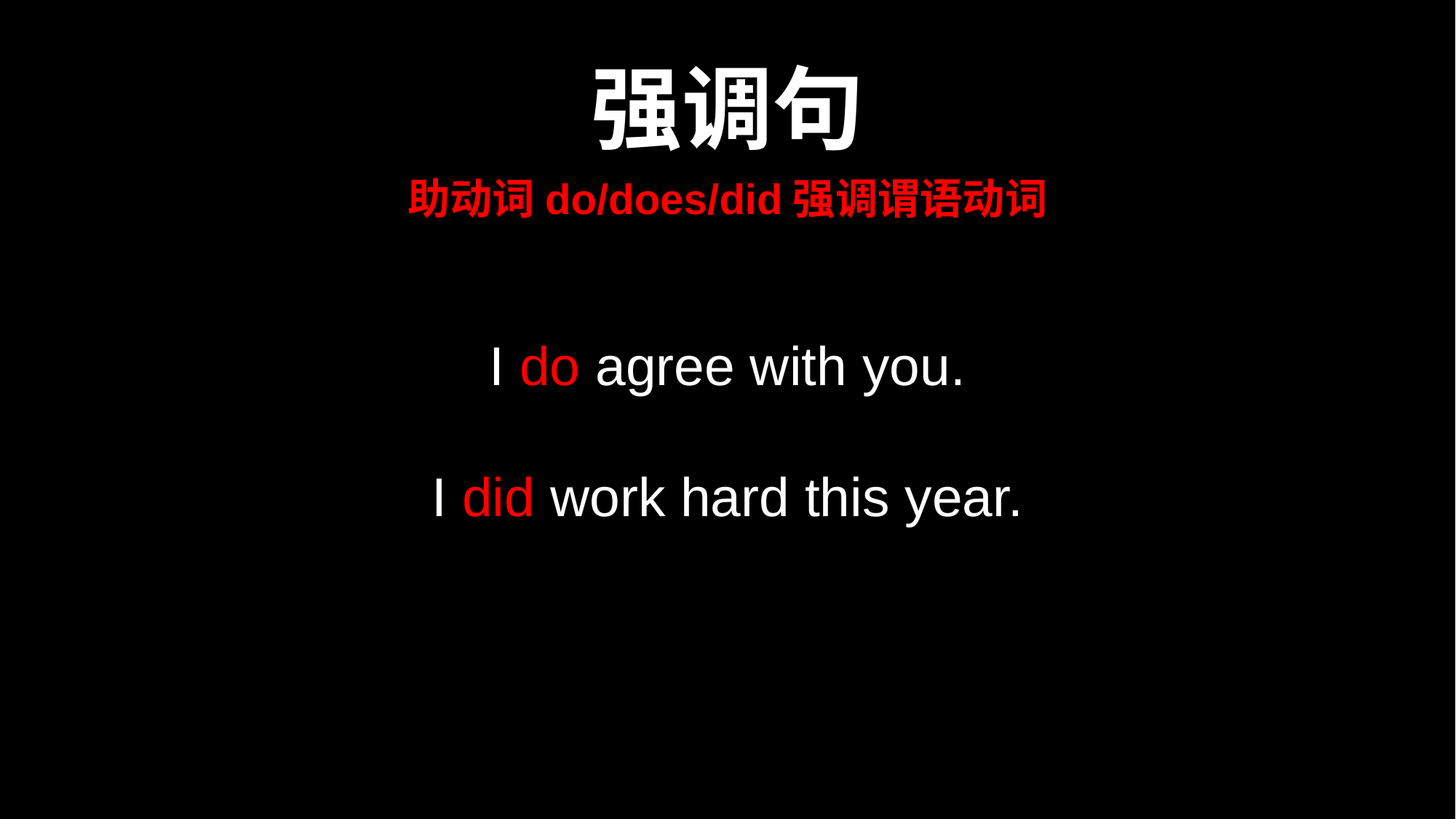

强调句
助动词do/does/did强调谓语动词
I do agree with you.

I did work hard this year.